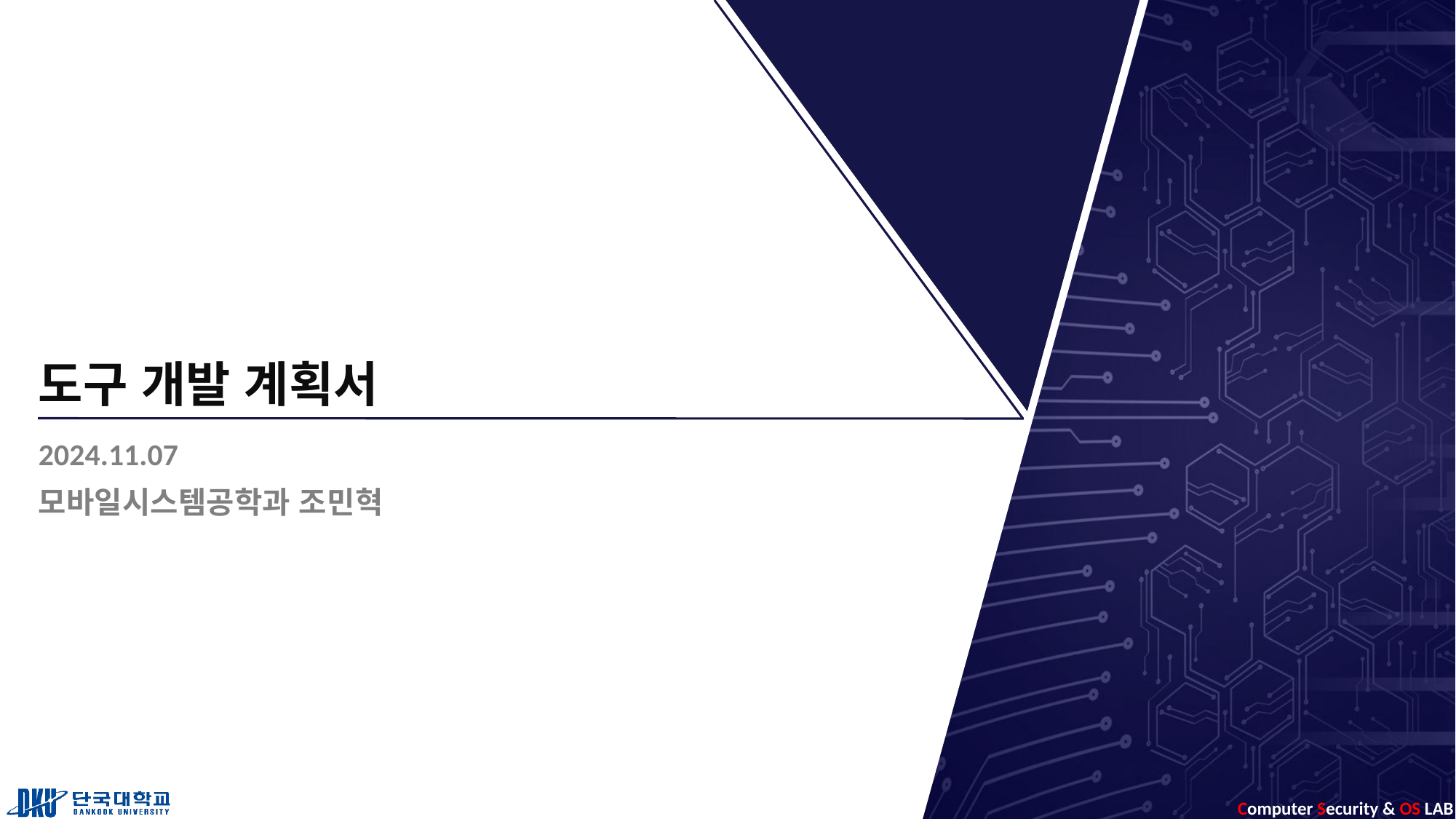

# 도구 개발 계획서
2024.11.07
모바일시스템공학과 조민혁